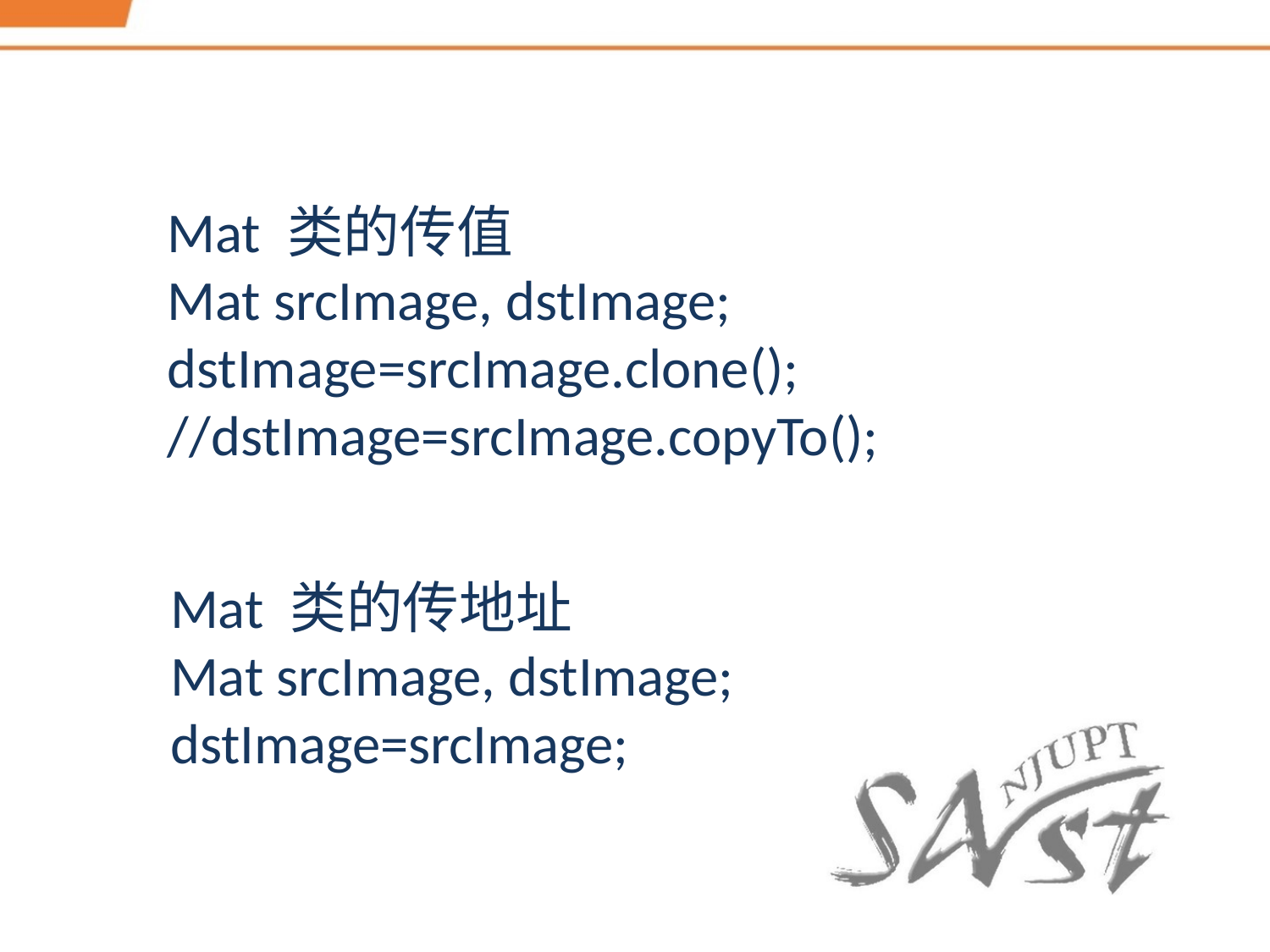

Mat 类的传值
Mat srcImage, dstImage;
dstImage=srcImage.clone();
//dstImage=srcImage.copyTo();
Mat 类的传地址
Mat srcImage, dstImage;
dstImage=srcImage;